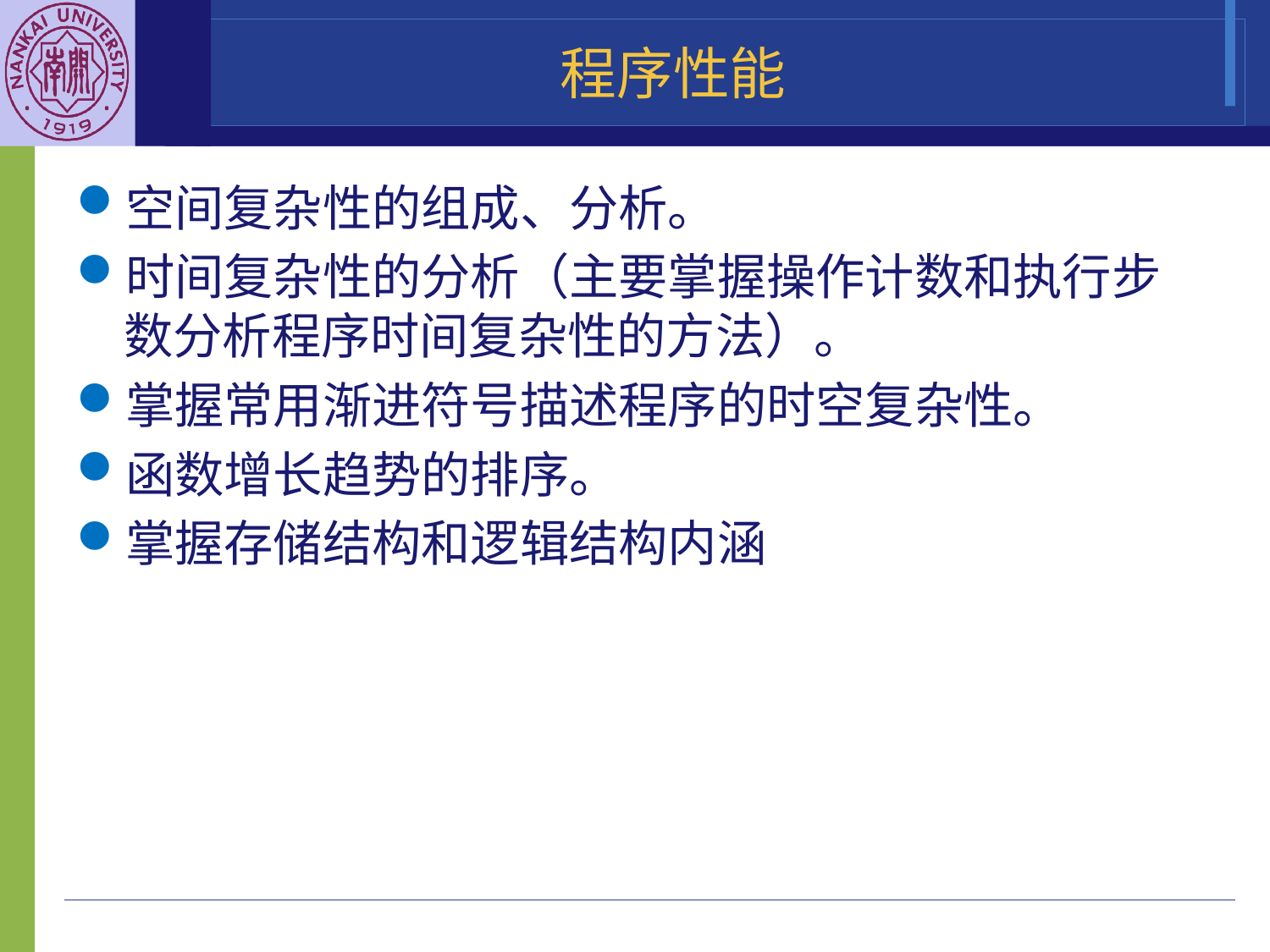

# 程序性能
空间复杂性的组成、分析。
时间复杂性的分析（主要掌握操作计数和执行步数分析程序时间复杂性的方法）。
掌握常用渐进符号描述程序的时空复杂性。
函数增长趋势的排序。
掌握存储结构和逻辑结构内涵